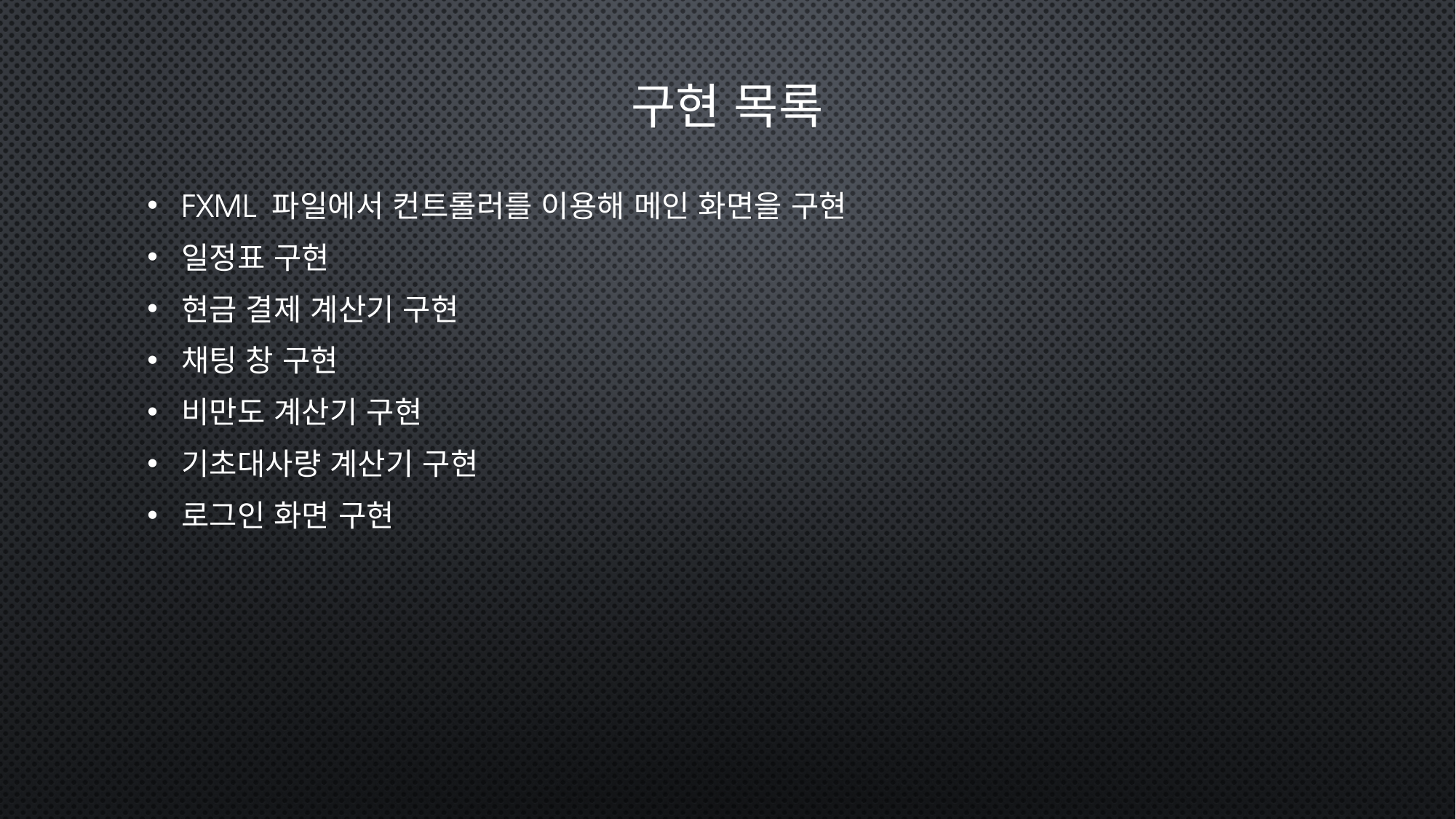

# 구현 목록
FXML 파일에서 컨트롤러를 이용해 메인 화면을 구현
일정표 구현
현금 결제 계산기 구현
채팅 창 구현
비만도 계산기 구현
기초대사량 계산기 구현
로그인 화면 구현